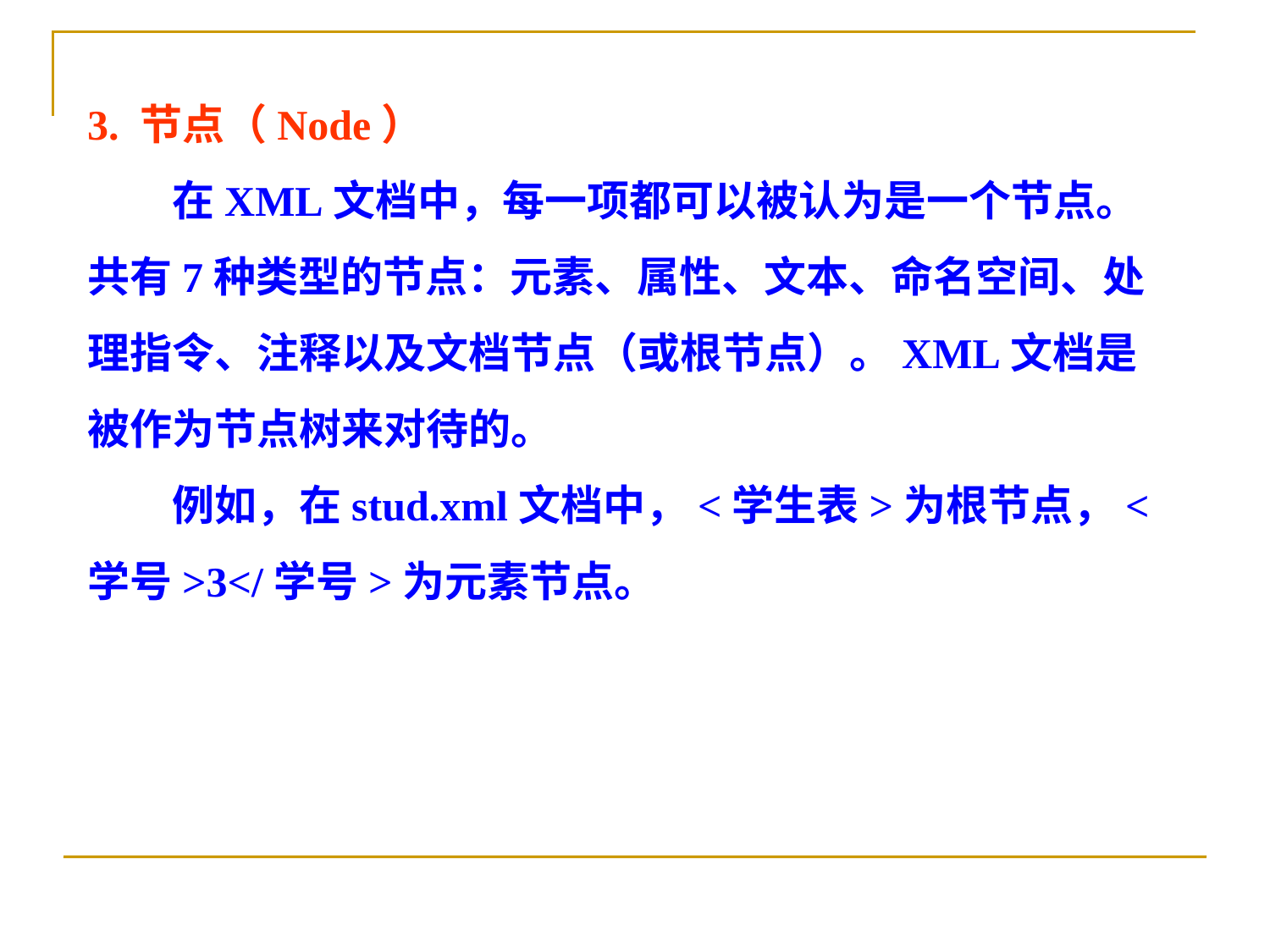

3. 节点（Node）
　　在XML文档中，每一项都可以被认为是一个节点。共有7种类型的节点：元素、属性、文本、命名空间、处理指令、注释以及文档节点（或根节点）。XML文档是被作为节点树来对待的。
　　例如，在stud.xml文档中，<学生表>为根节点，<学号>3</学号>为元素节点。